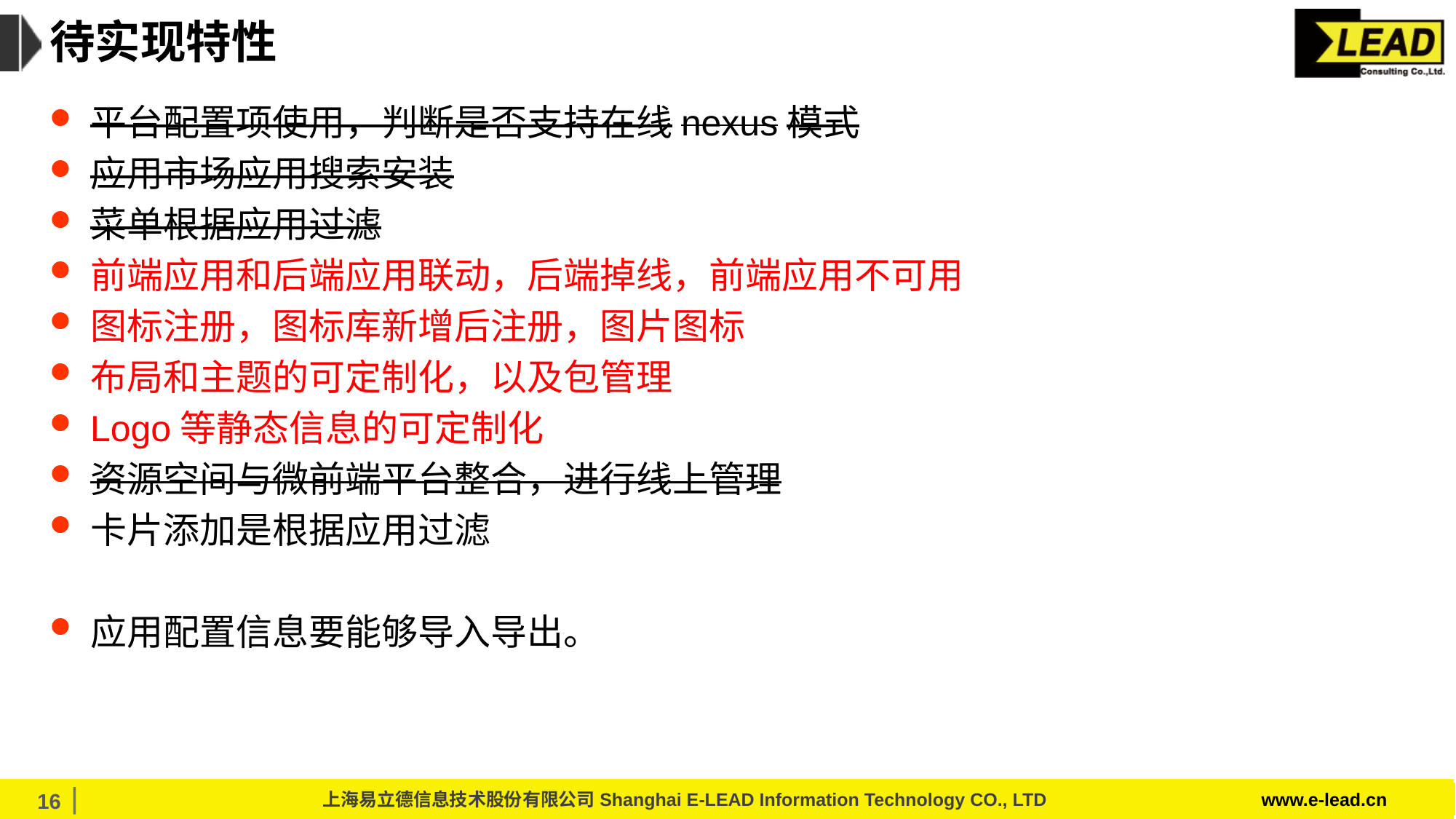

# 待实现特性
平台配置项使用，判断是否支持在线nexus模式
应用市场应用搜索安装
菜单根据应用过滤
前端应用和后端应用联动，后端掉线，前端应用不可用
图标注册，图标库新增后注册，图片图标
布局和主题的可定制化，以及包管理
Logo等静态信息的可定制化
资源空间与微前端平台整合，进行线上管理
卡片添加是根据应用过滤

应用配置信息要能够导入导出。